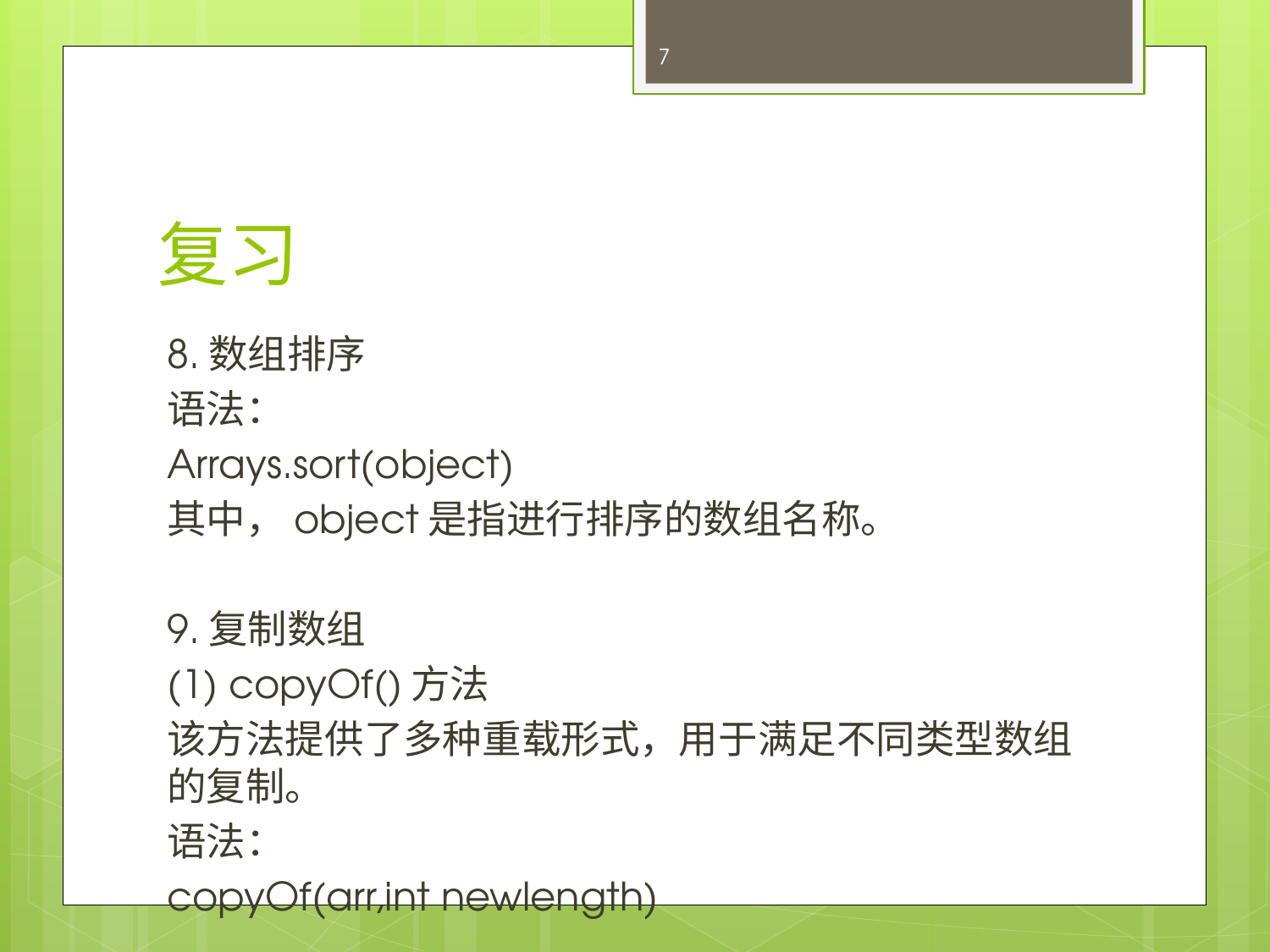

7
# 复习
8.数组排序
语法：
Arrays.sort(object)
其中，object是指进行排序的数组名称。

9.复制数组
(1) copyOf()方法
该方法提供了多种重载形式，用于满足不同类型数组的复制。
语法：
copyOf(arr,int newlength)